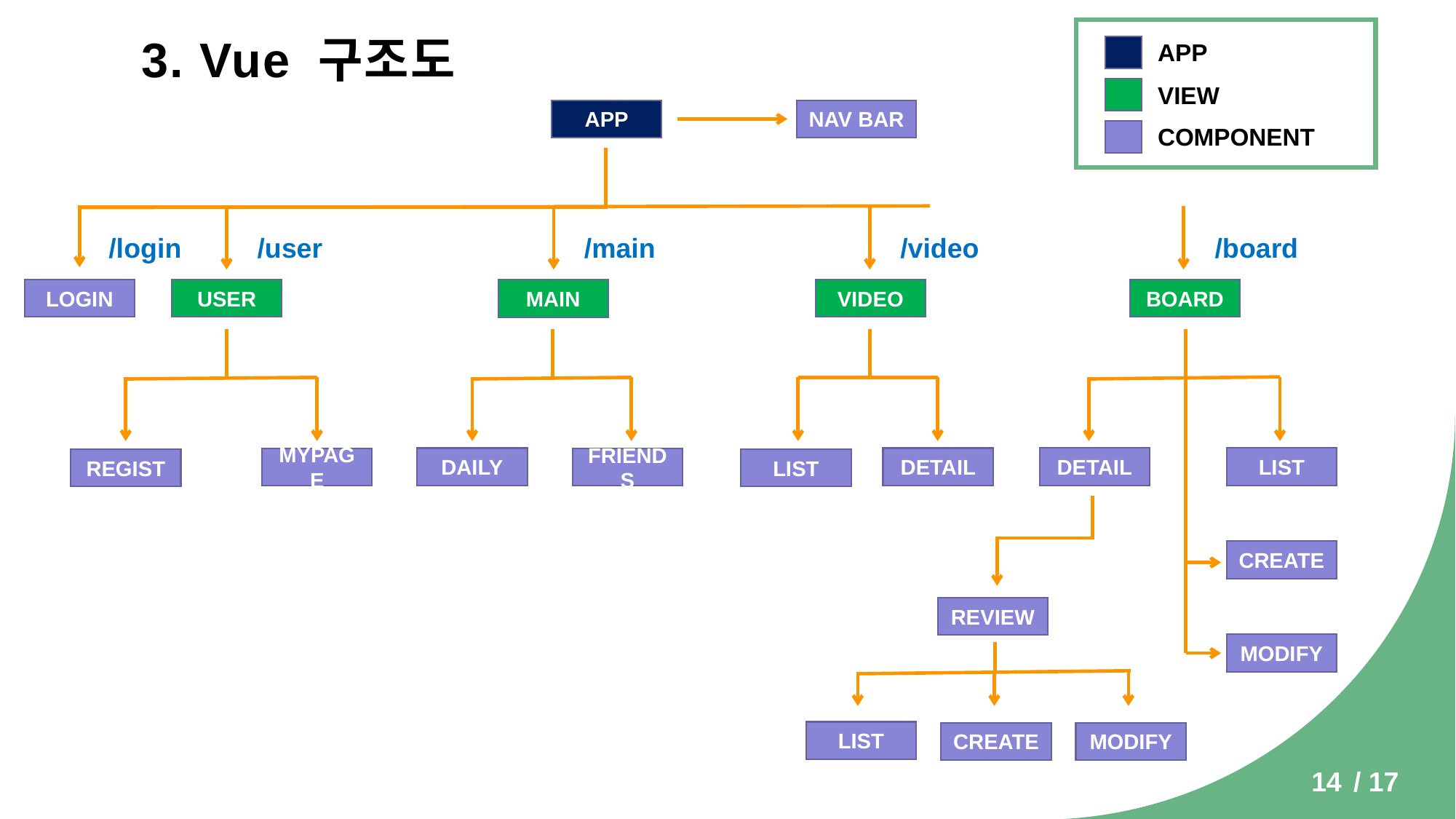

3. Vue 구조도
APP

VIEW

NAV BAR
APP
COMPONENT

/login
/user
/main
/video
/board
USER
VIDEO
BOARD
LOGIN
MAIN

LIST
DETAIL
DETAIL
DAILY
MYPAGE
FRIENDS
LIST
REGIST

CREATE

REVIEW
MODIFY

LIST
CREATE
MODIFY
14